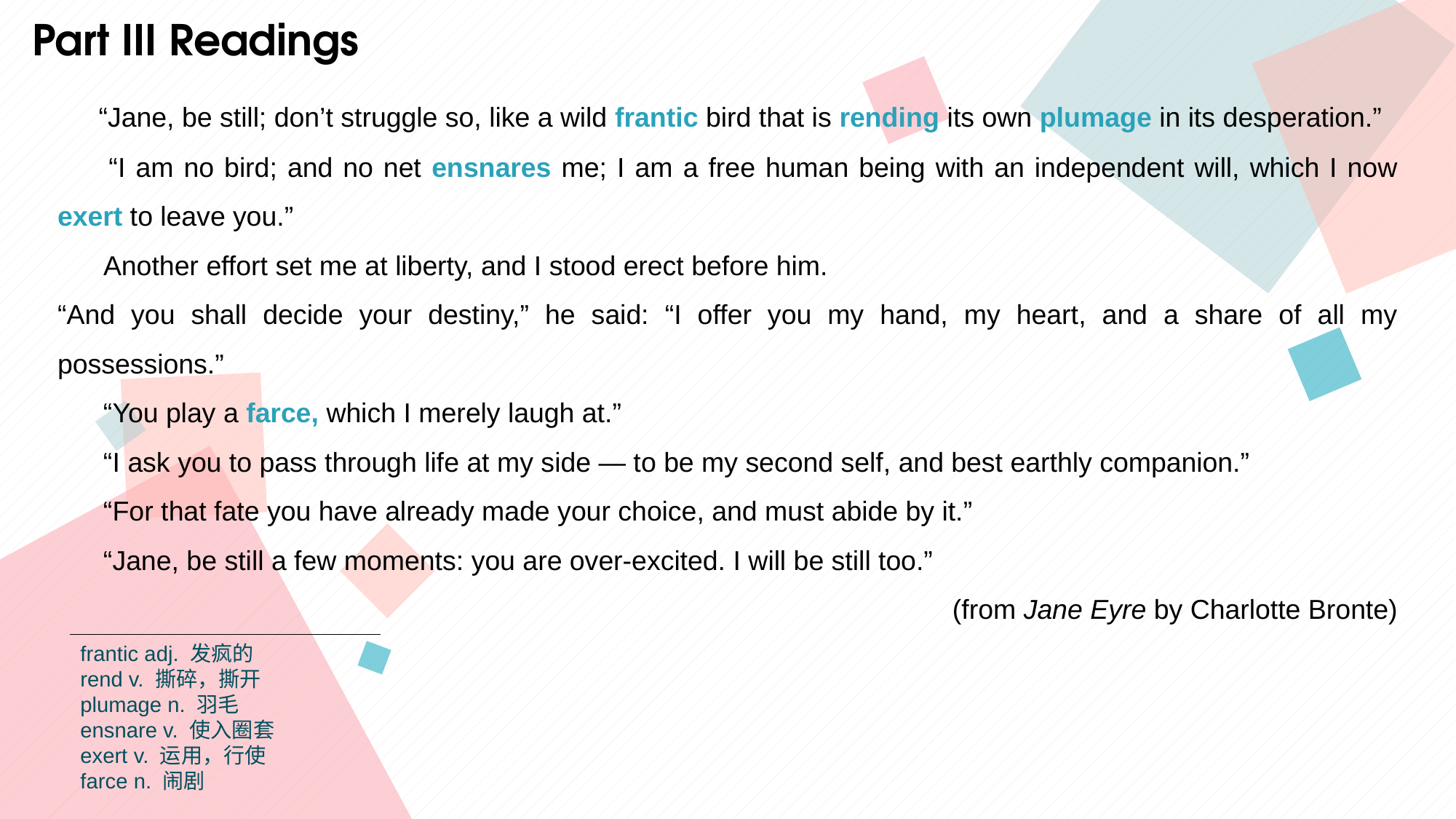

Part III Readings
     “Jane, be still; don’t struggle so, like a wild frantic bird that is rending its own plumage in its desperation.”
     “I am no bird; and no net ensnares me; I am a free human being with an independent will, which I now exert to leave you.”
      Another effort set me at liberty, and I stood erect before him.
“And you shall decide your destiny,” he said: “I offer you my hand, my heart, and a share of all my possessions.”
      “You play a farce, which I merely laugh at.”
      “I ask you to pass through life at my side — to be my second self, and best earthly companion.”
      “For that fate you have already made your choice, and must abide by it.”
      “Jane, be still a few moments: you are over-excited. I will be still too.”
(from Jane Eyre by Charlotte Bronte)
frantic adj. 发疯的
rend v. 撕碎，撕开
plumage n. 羽毛
ensnare v. 使入圈套
exert v. 运用，行使
farce n. 闹剧